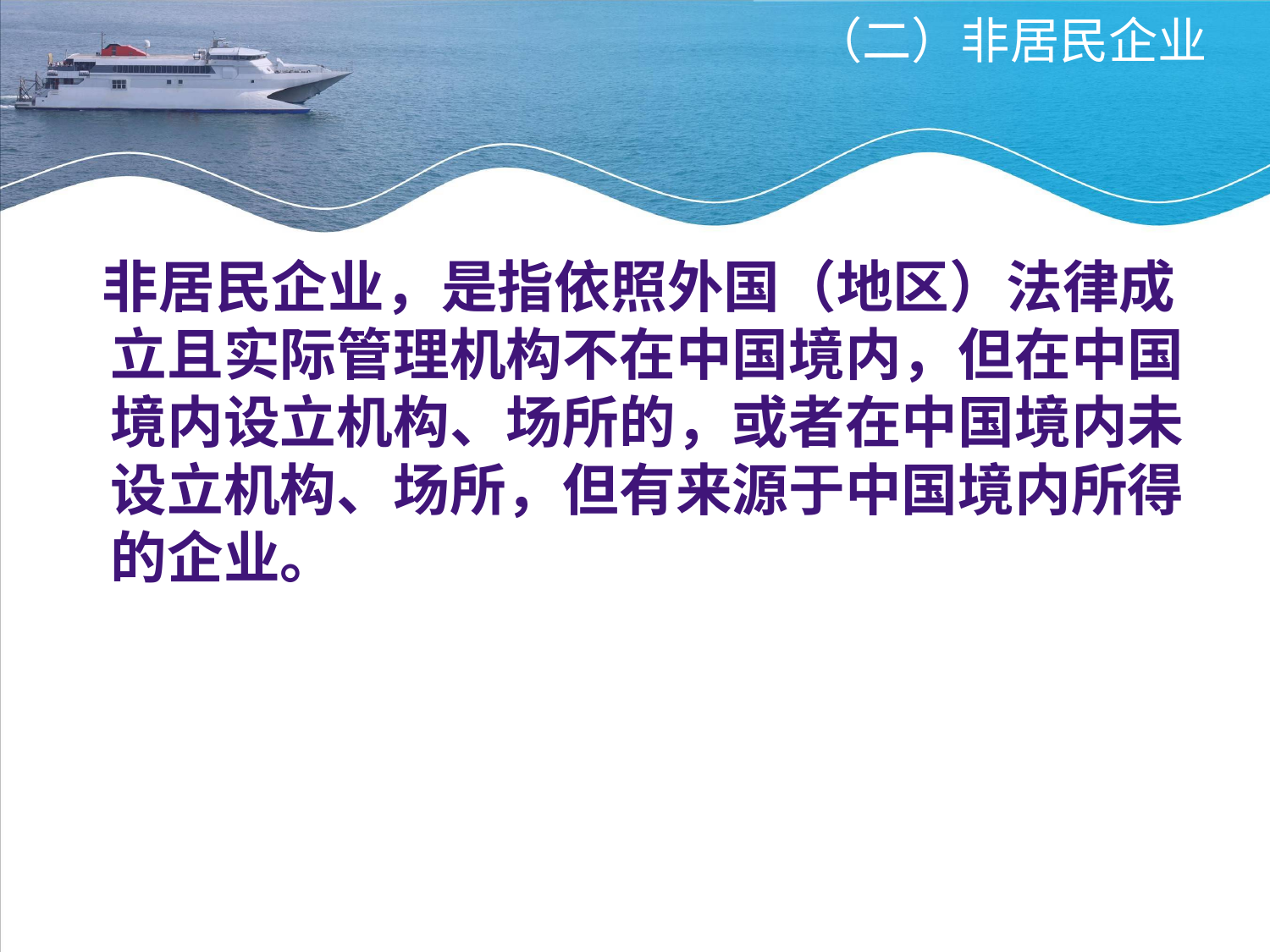

# （二）非居民企业
  非居民企业，是指依照外国（地区）法律成立且实际管理机构不在中国境内，但在中国境内设立机构、场所的，或者在中国境内未设立机构、场所，但有来源于中国境内所得的企业。